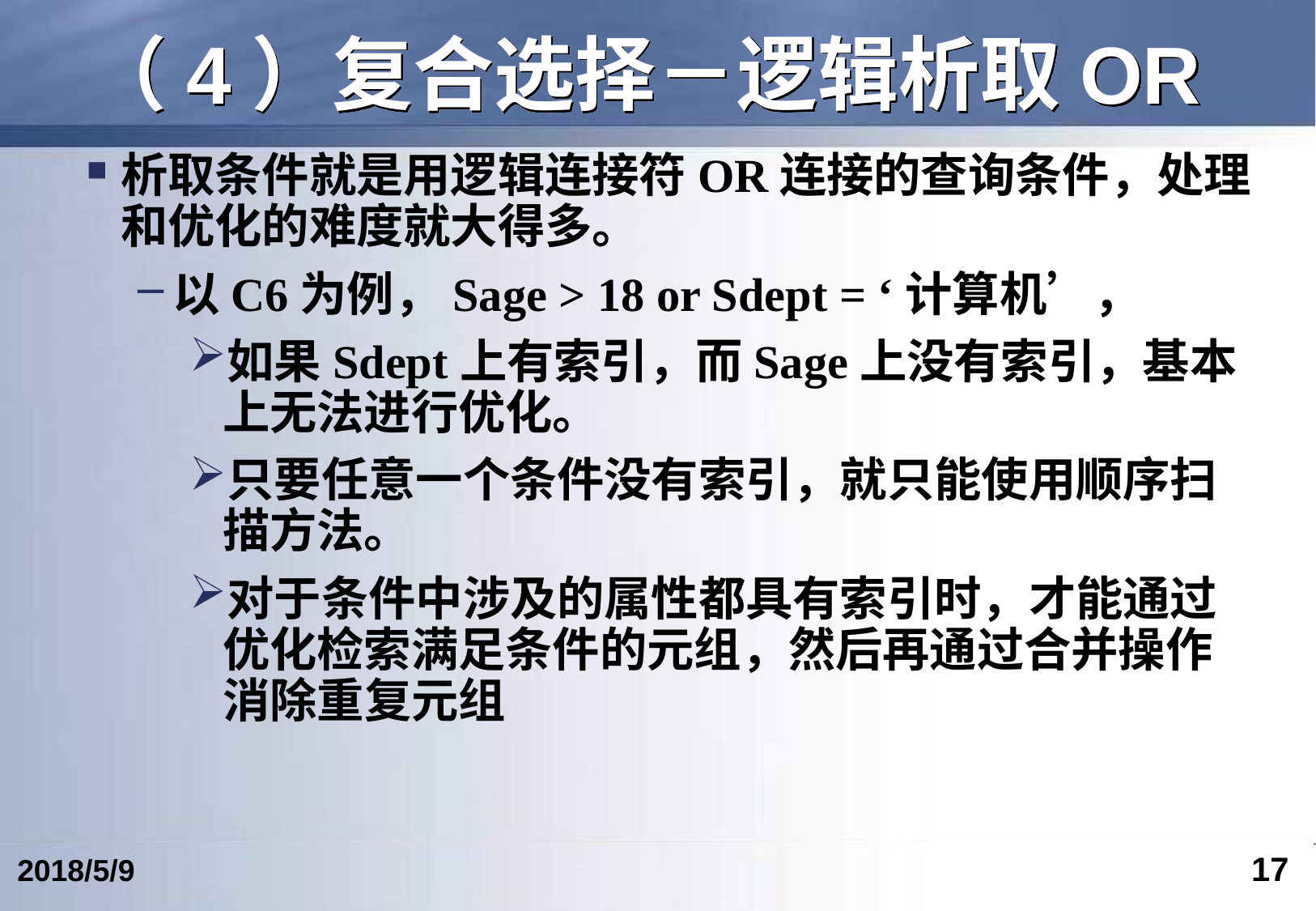

# （4）复合选择－逻辑析取OR
析取条件就是用逻辑连接符OR连接的查询条件，处理和优化的难度就大得多。
以C6为例，Sage > 18 or Sdept = ‘计算机’，
如果Sdept上有索引，而Sage上没有索引，基本上无法进行优化。
只要任意一个条件没有索引，就只能使用顺序扫描方法。
对于条件中涉及的属性都具有索引时，才能通过优化检索满足条件的元组，然后再通过合并操作消除重复元组
17
2018/5/9